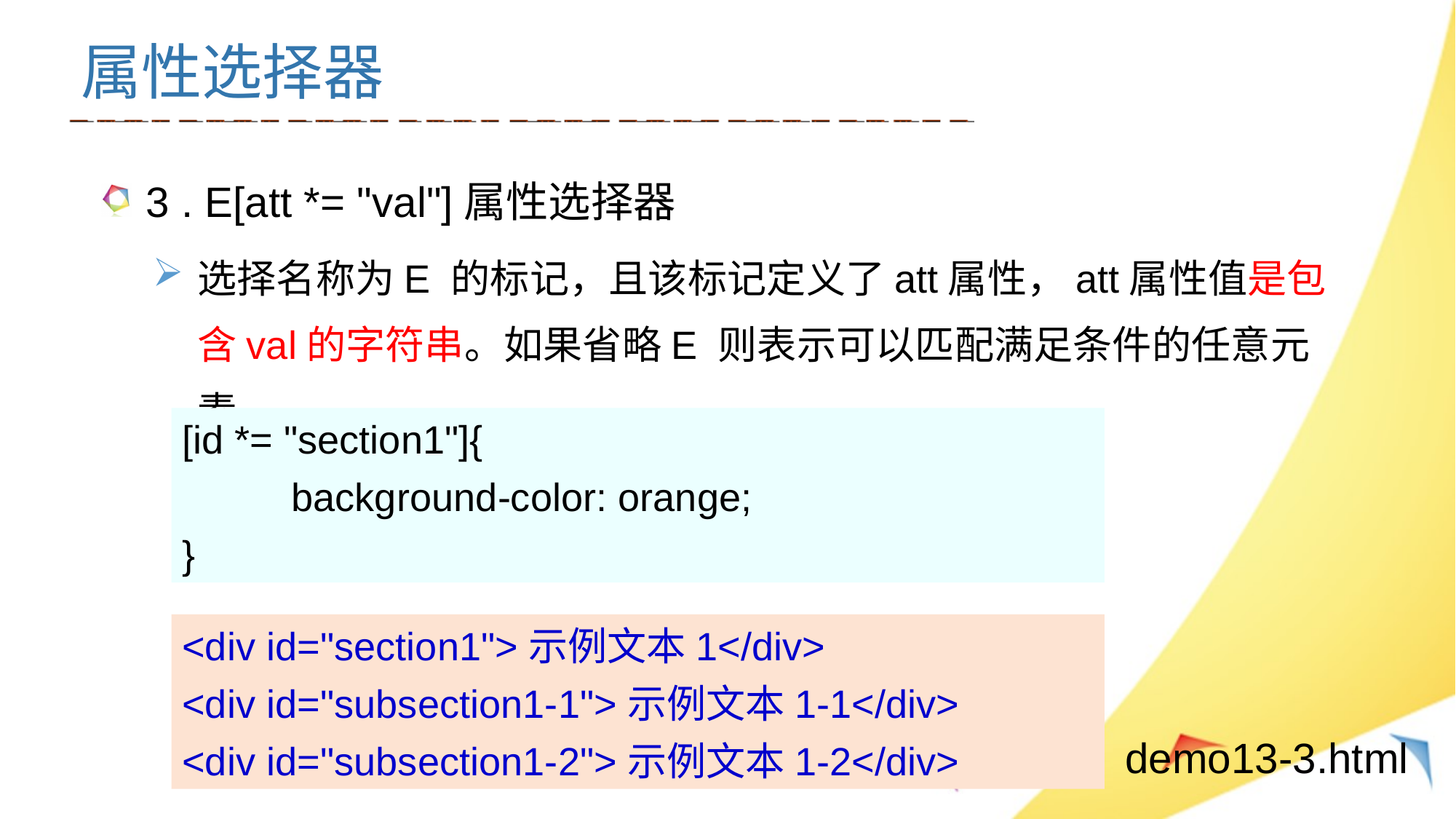

属性选择器
3 . E[att *= "val"]属性选择器
选择名称为E 的标记，且该标记定义了att属性，att属性值是包含val的字符串。如果省略E 则表示可以匹配满足条件的任意元素。

[id *= "section1"]{
	background-color: orange;
}
<div id="section1">示例文本1</div>
<div id="subsection1-1">示例文本1-1</div>
<div id="subsection1-2">示例文本1-2</div>
demo13-3.html